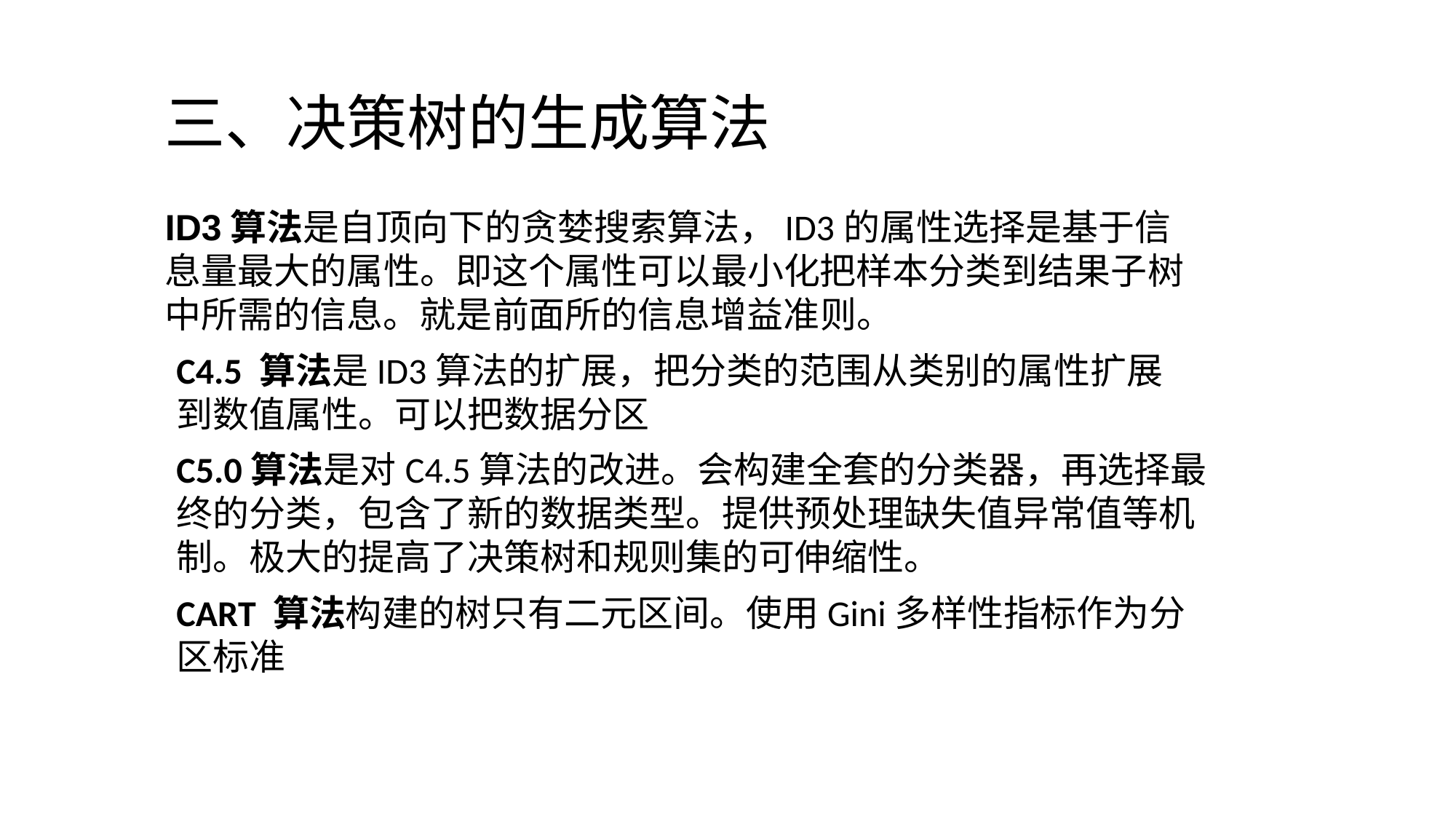

三、决策树的生成算法
ID3算法是自顶向下的贪婪搜索算法，ID3的属性选择是基于信息量最大的属性。即这个属性可以最小化把样本分类到结果子树中所需的信息。就是前面所的信息增益准则。
C4.5 算法是ID3算法的扩展，把分类的范围从类别的属性扩展到数值属性。可以把数据分区
C5.0算法是对C4.5算法的改进。会构建全套的分类器，再选择最终的分类，包含了新的数据类型。提供预处理缺失值异常值等机制。极大的提高了决策树和规则集的可伸缩性。
CART 算法构建的树只有二元区间。使用Gini多样性指标作为分区标准